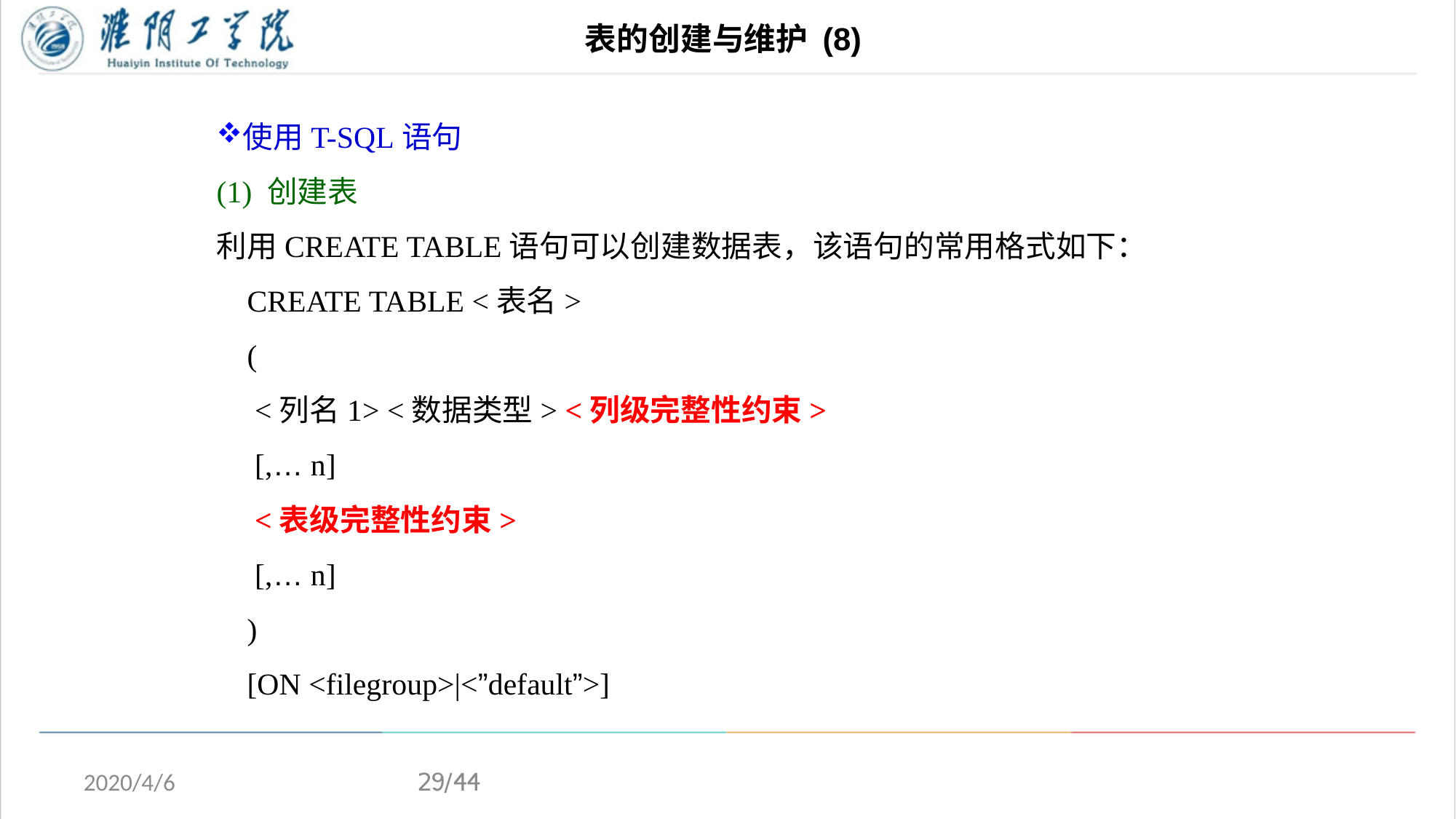

# 表的创建与维护 (8)
使用T-SQL语句
(1) 创建表
利用CREATE TABLE语句可以创建数据表，该语句的常用格式如下：
    CREATE TABLE <表名>
    (
     <列名1> <数据类型> <列级完整性约束>
     [,… n]
     <表级完整性约束>
     [,… n]
    )
    [ON <filegroup>|<”default”>]
29/44
2020/4/6